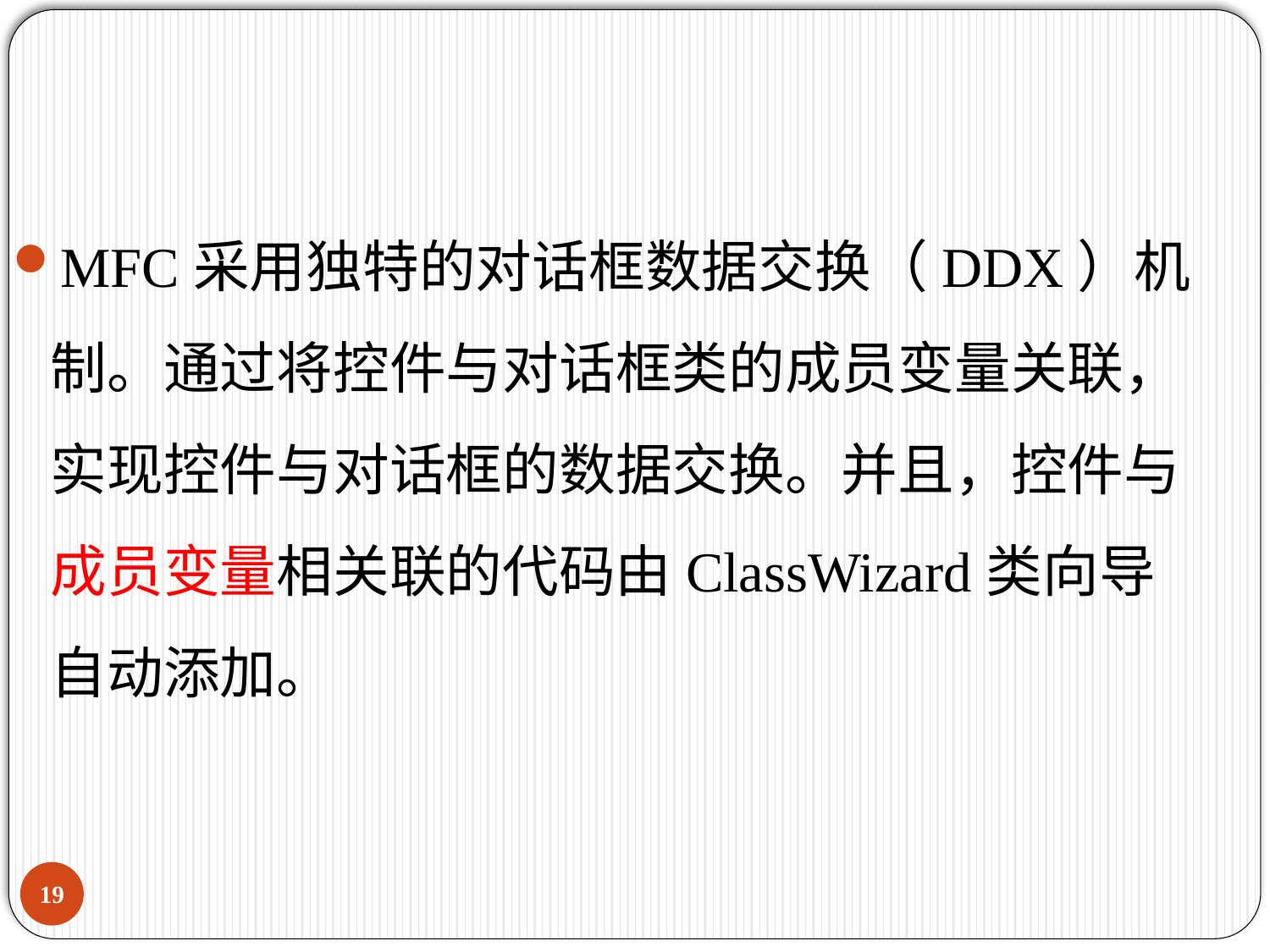

MFC采用独特的对话框数据交换（DDX）机制。通过将控件与对话框类的成员变量关联，实现控件与对话框的数据交换。并且，控件与成员变量相关联的代码由ClassWizard类向导自动添加。

19